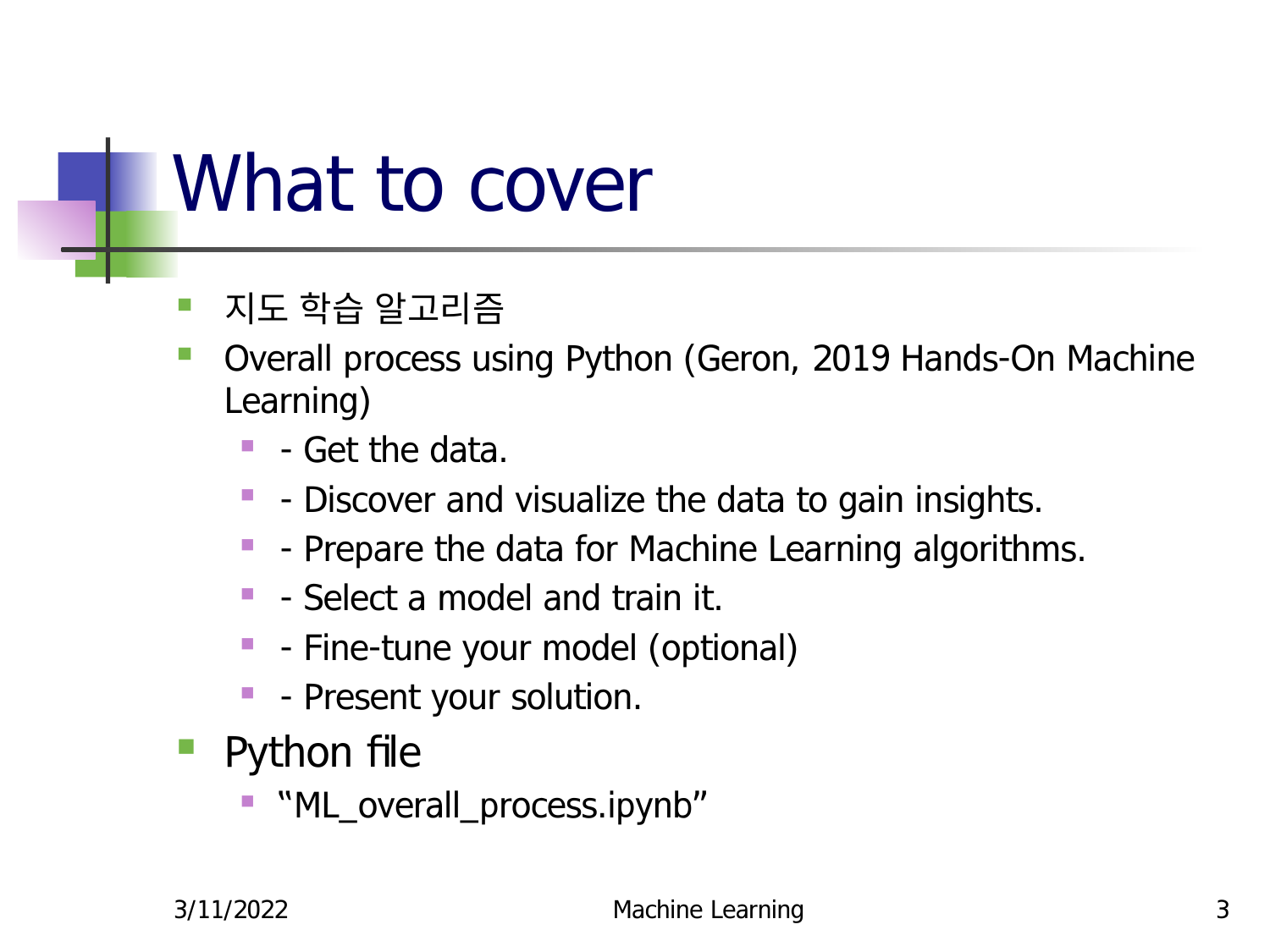

# What to cover
지도 학습 알고리즘
Overall process using Python (Geron, 2019 Hands-On Machine Learning)
- Get the data.
- Discover and visualize the data to gain insights.
- Prepare the data for Machine Learning algorithms.
- Select a model and train it.
- Fine-tune your model (optional)
- Present your solution.
Python file
“ML_overall_process.ipynb”

3/11/2022
Machine Learning
3